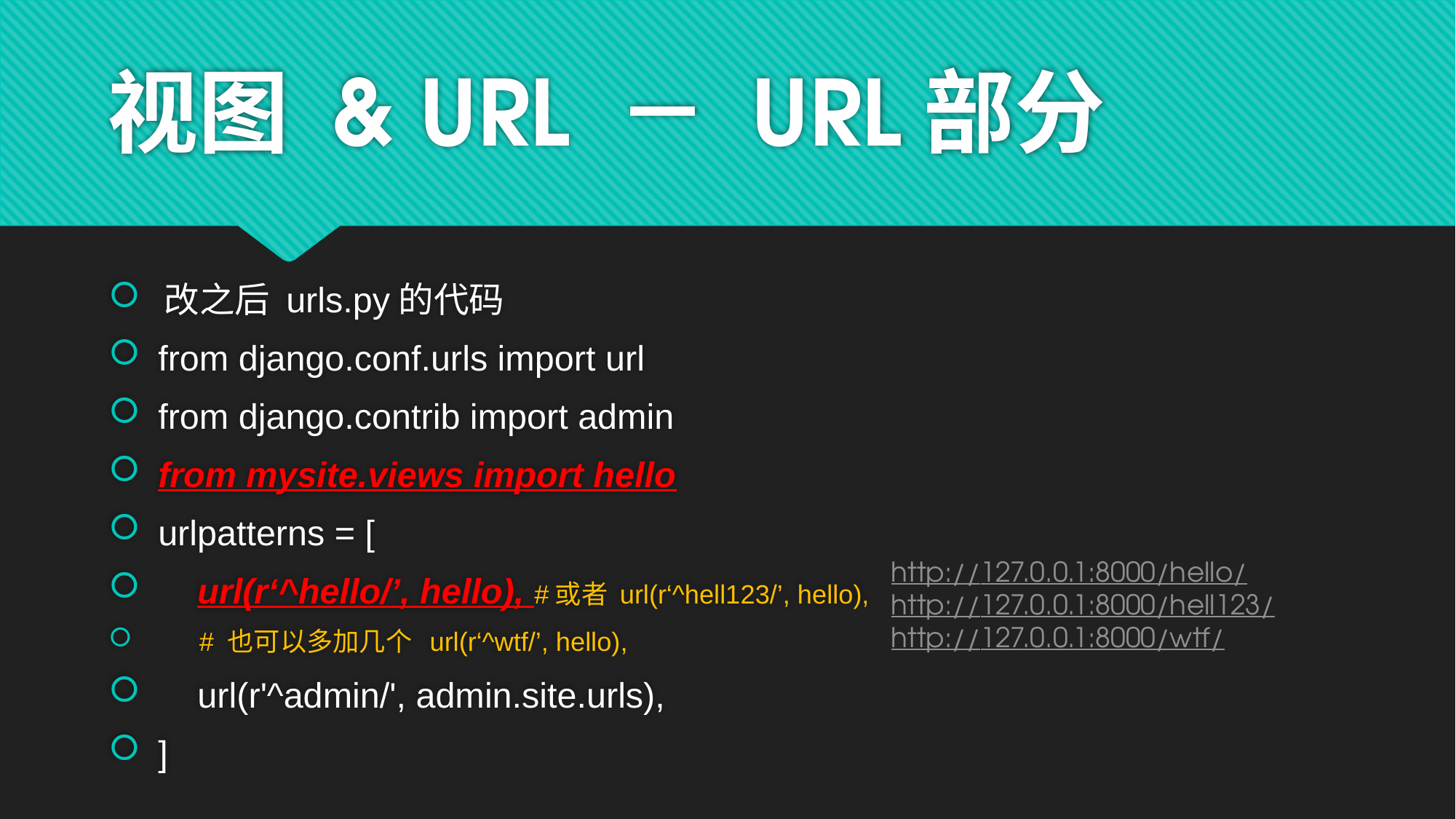

# 视图 & URL － URL部分
 改之后 urls.py的代码
 from django.conf.urls import url
 from django.contrib import admin
 from mysite.views import hello
 urlpatterns = [
     url(r‘^hello/’, hello), #或者 url(r‘^hell123/’, hello),
       # 也可以多加几个  url(r‘^wtf/’, hello),
     url(r'^admin/', admin.site.urls),
 ]
http://127.0.0.1:8000/hello/
http://127.0.0.1:8000/hell123/
http://127.0.0.1:8000/wtf/